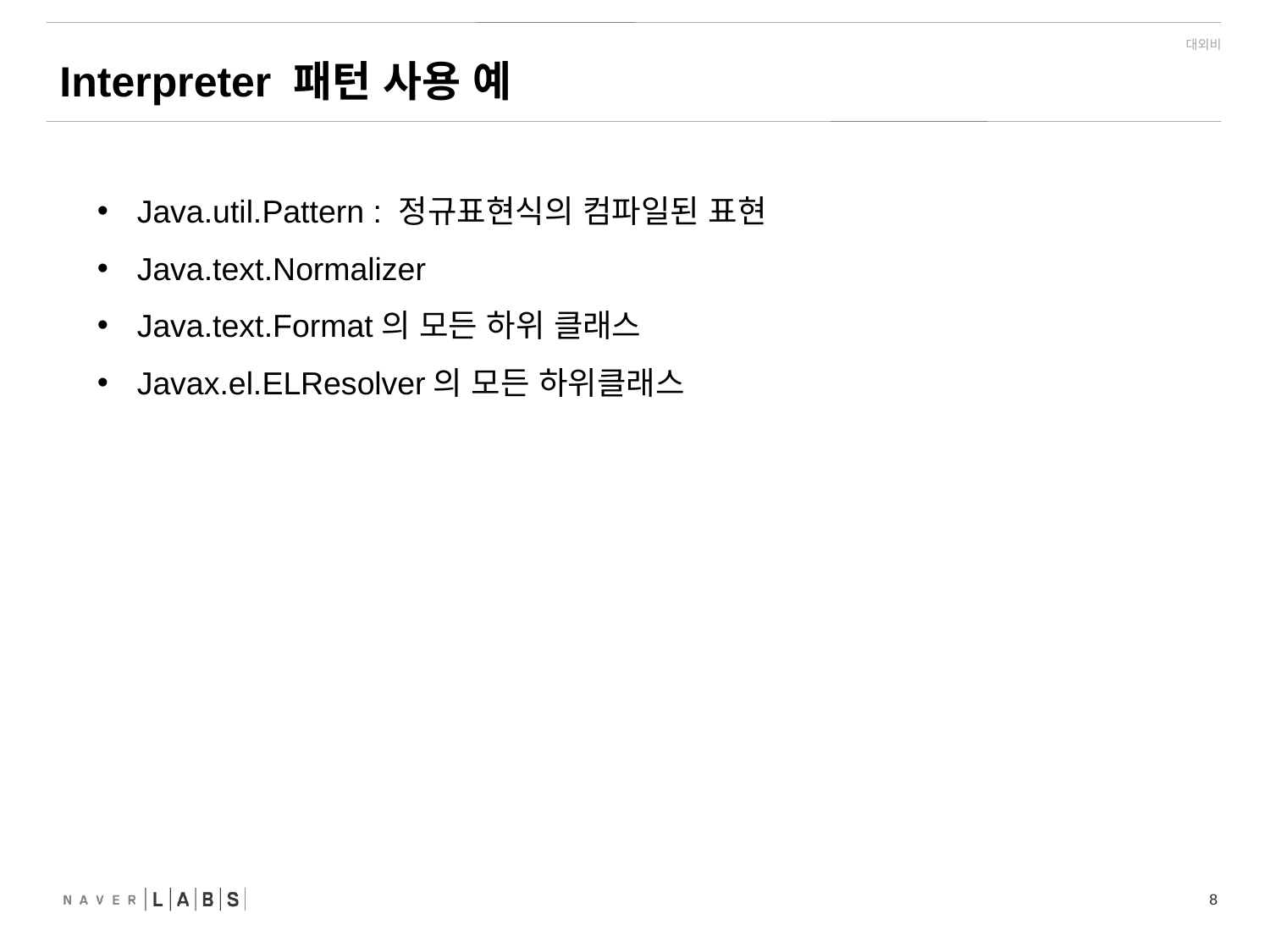

Interpreter 패턴 사용 예
Java.util.Pattern : 정규표현식의 컴파일된 표현
Java.text.Normalizer
Java.text.Format의 모든 하위 클래스
Javax.el.ELResolver의 모든 하위클래스